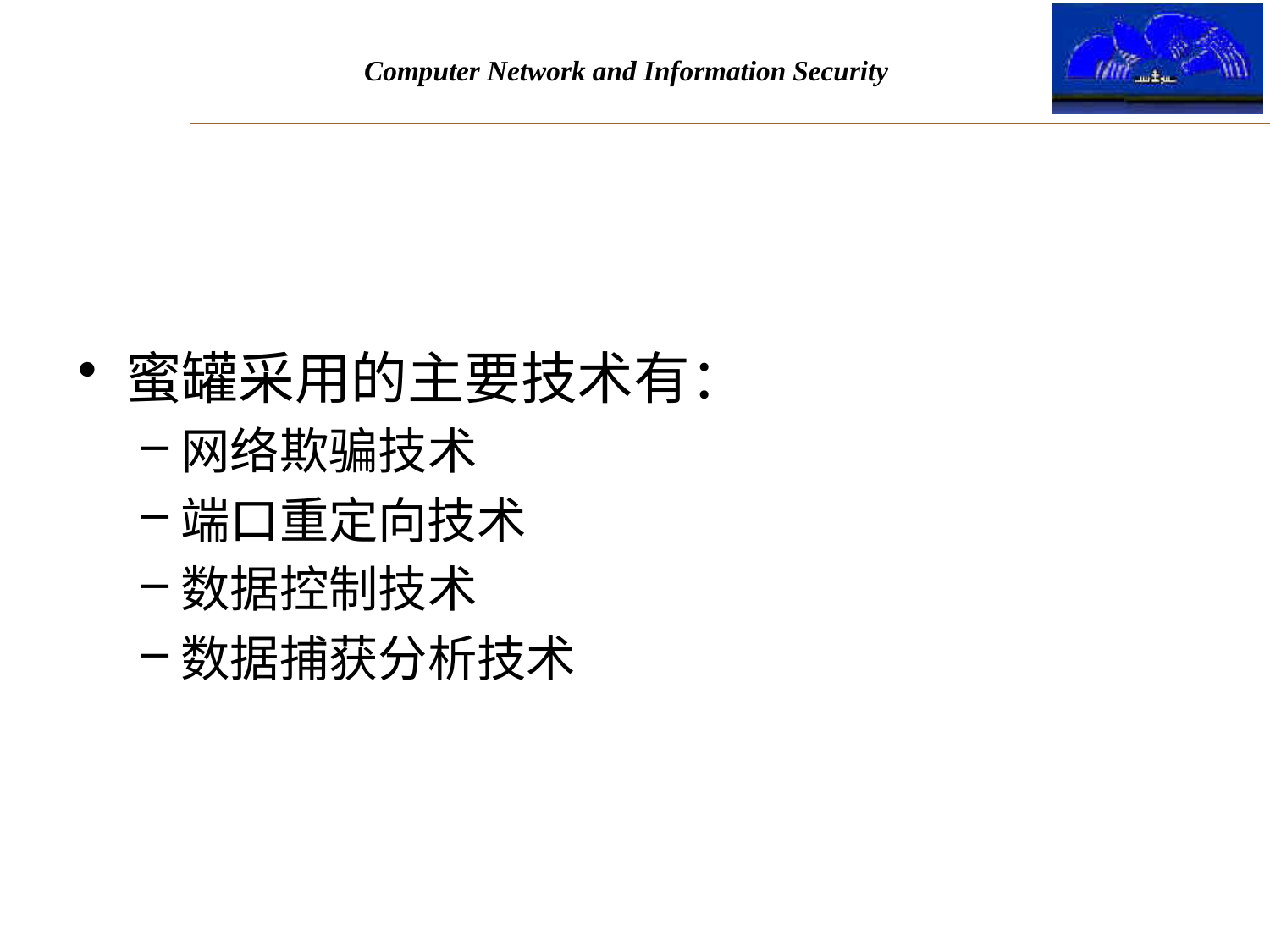

#
蜜罐采用的主要技术有：
网络欺骗技术
端口重定向技术
数据控制技术
数据捕获分析技术